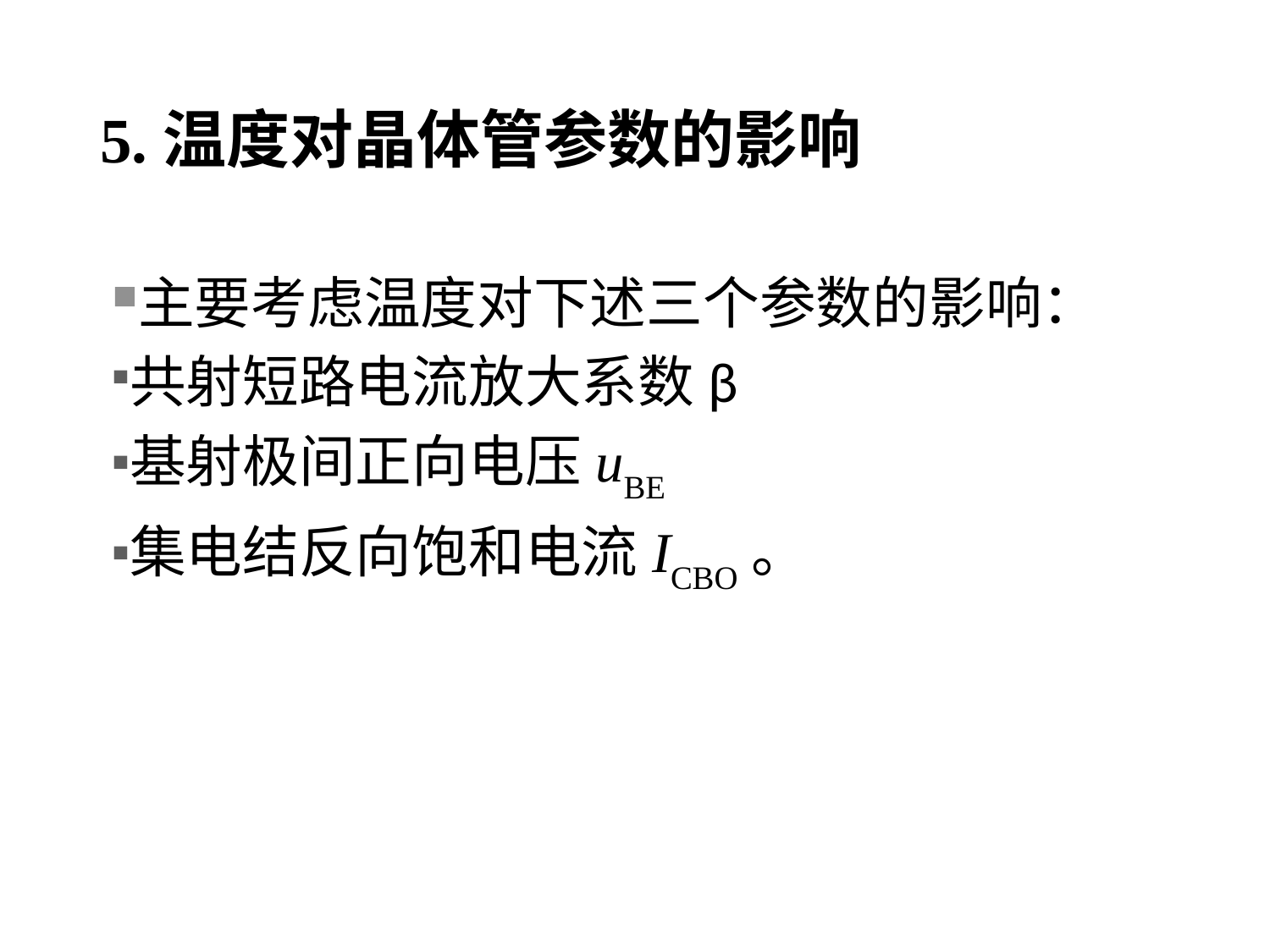

# 5.温度对晶体管参数的影响
主要考虑温度对下述三个参数的影响：
共射短路电流放大系数β
基射极间正向电压uBE
集电结反向饱和电流ICBO。